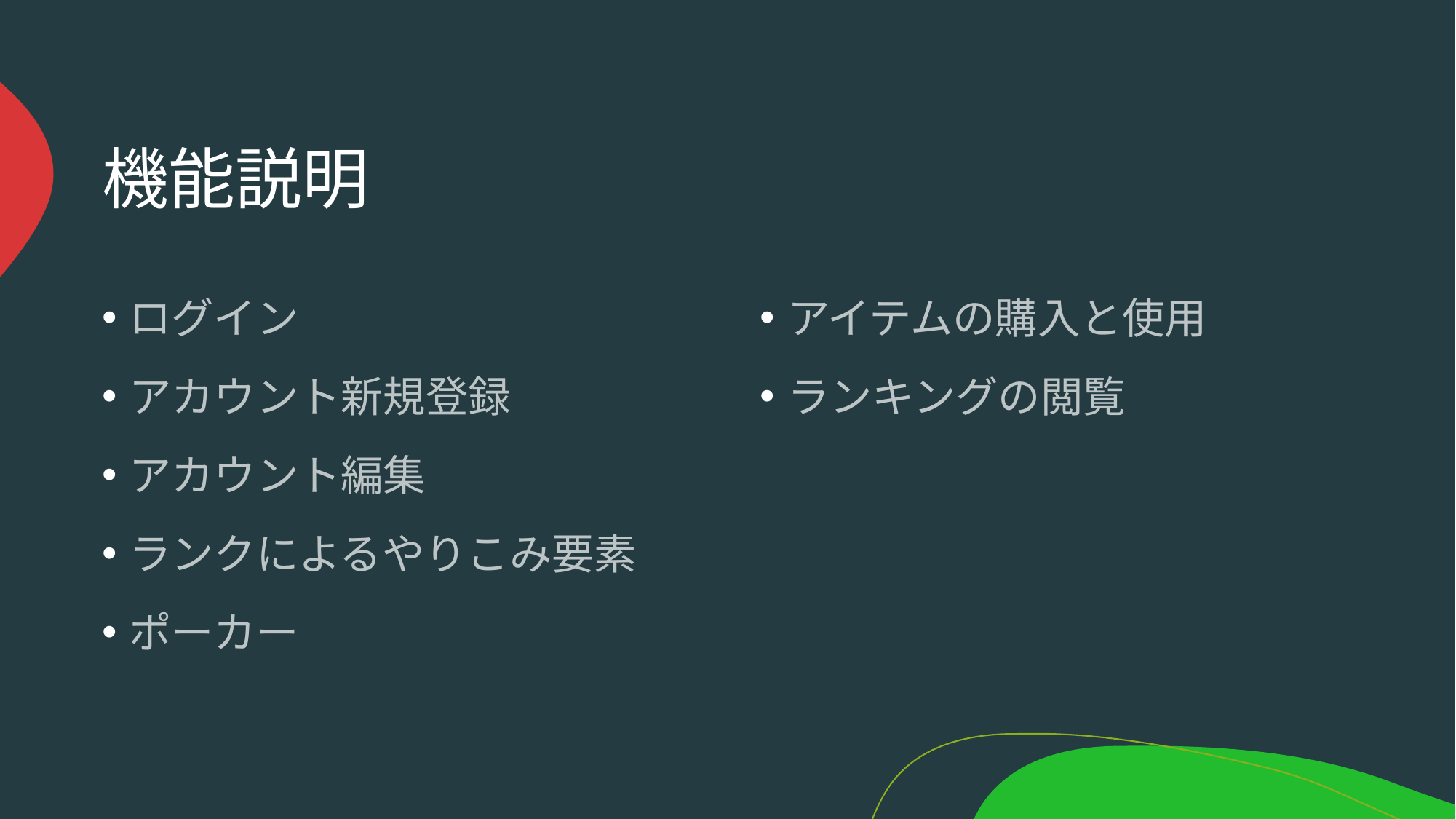

# 機能説明
ログイン
アカウント新規登録
アカウント編集
ランクによるやりこみ要素
ポーカー
アイテムの購入と使用
ランキングの閲覧